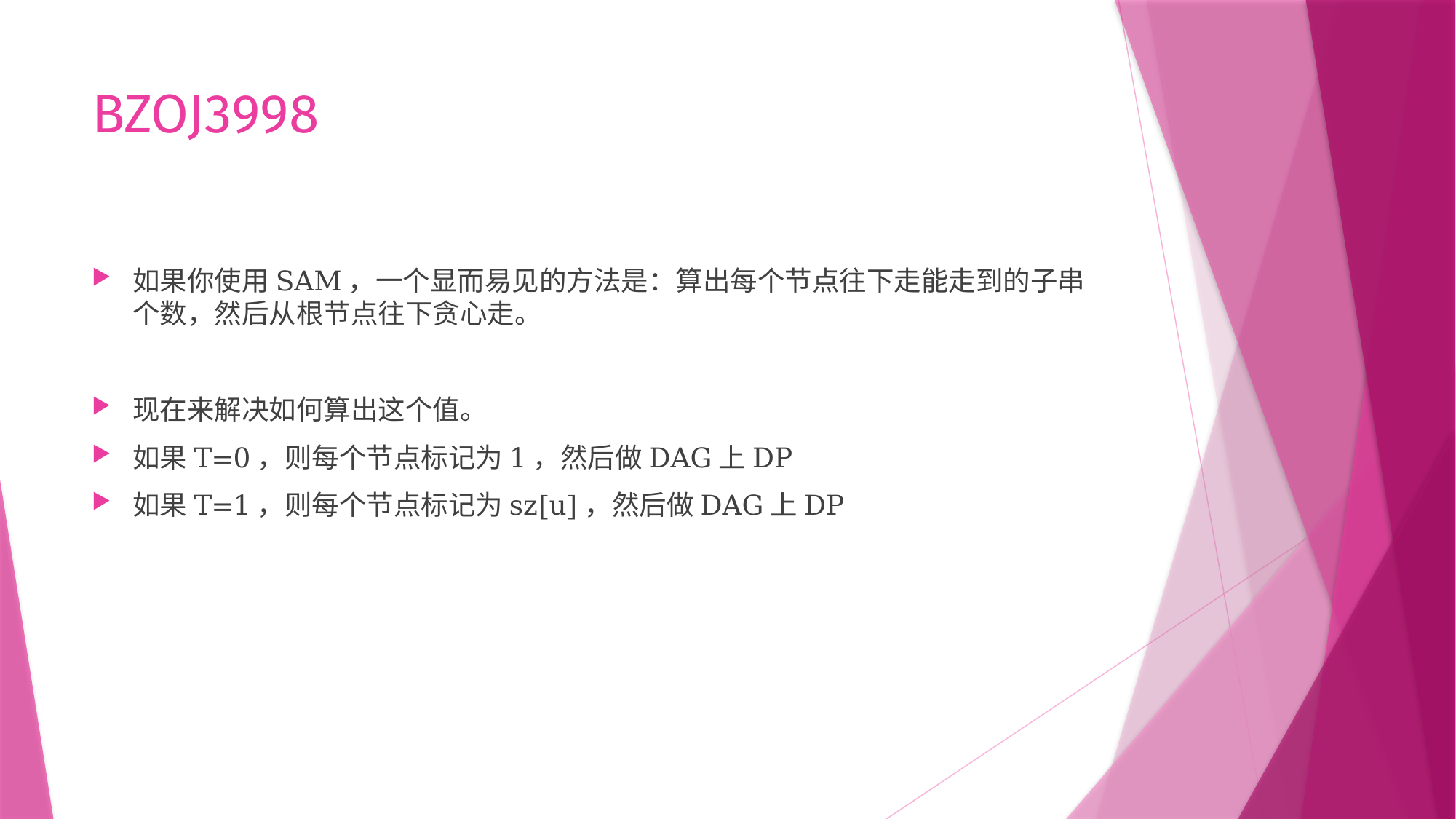

# BZOJ3998
如果你使用SAM，一个显而易见的方法是：算出每个节点往下走能走到的子串个数，然后从根节点往下贪心走。

现在来解决如何算出这个值。
如果T=0，则每个节点标记为1，然后做DAG上DP
如果T=1，则每个节点标记为sz[u]，然后做DAG上DP